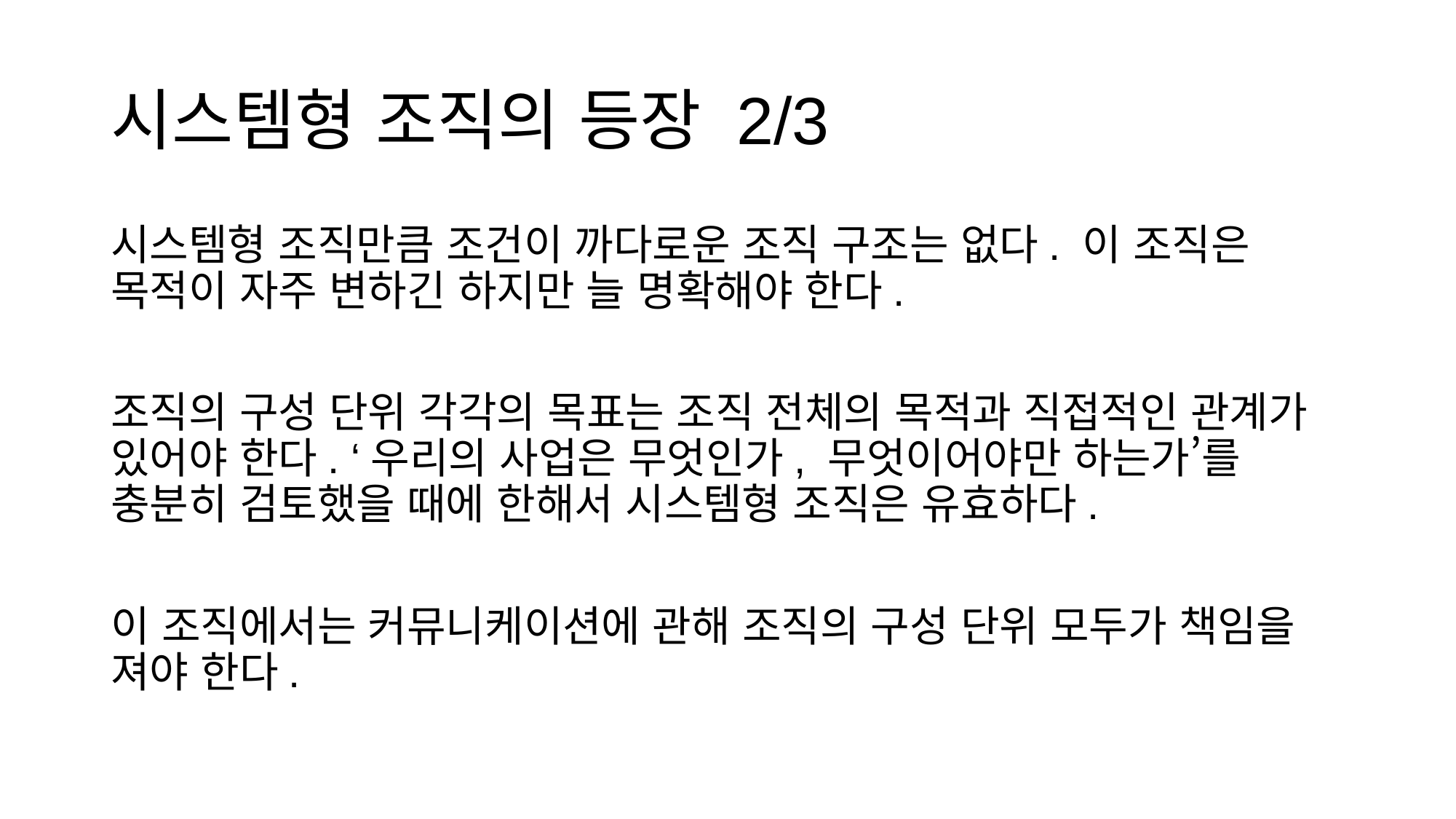

# 시스템형 조직의 등장 2/3
시스템형 조직만큼 조건이 까다로운 조직 구조는 없다. 이 조직은 목적이 자주 변하긴 하지만 늘 명확해야 한다.

조직의 구성 단위 각각의 목표는 조직 전체의 목적과 직접적인 관계가 있어야 한다. ‘우리의 사업은 무엇인가, 무엇이어야만 하는가’를 충분히 검토했을 때에 한해서 시스템형 조직은 유효하다.

이 조직에서는 커뮤니케이션에 관해 조직의 구성 단위 모두가 책임을 져야 한다.